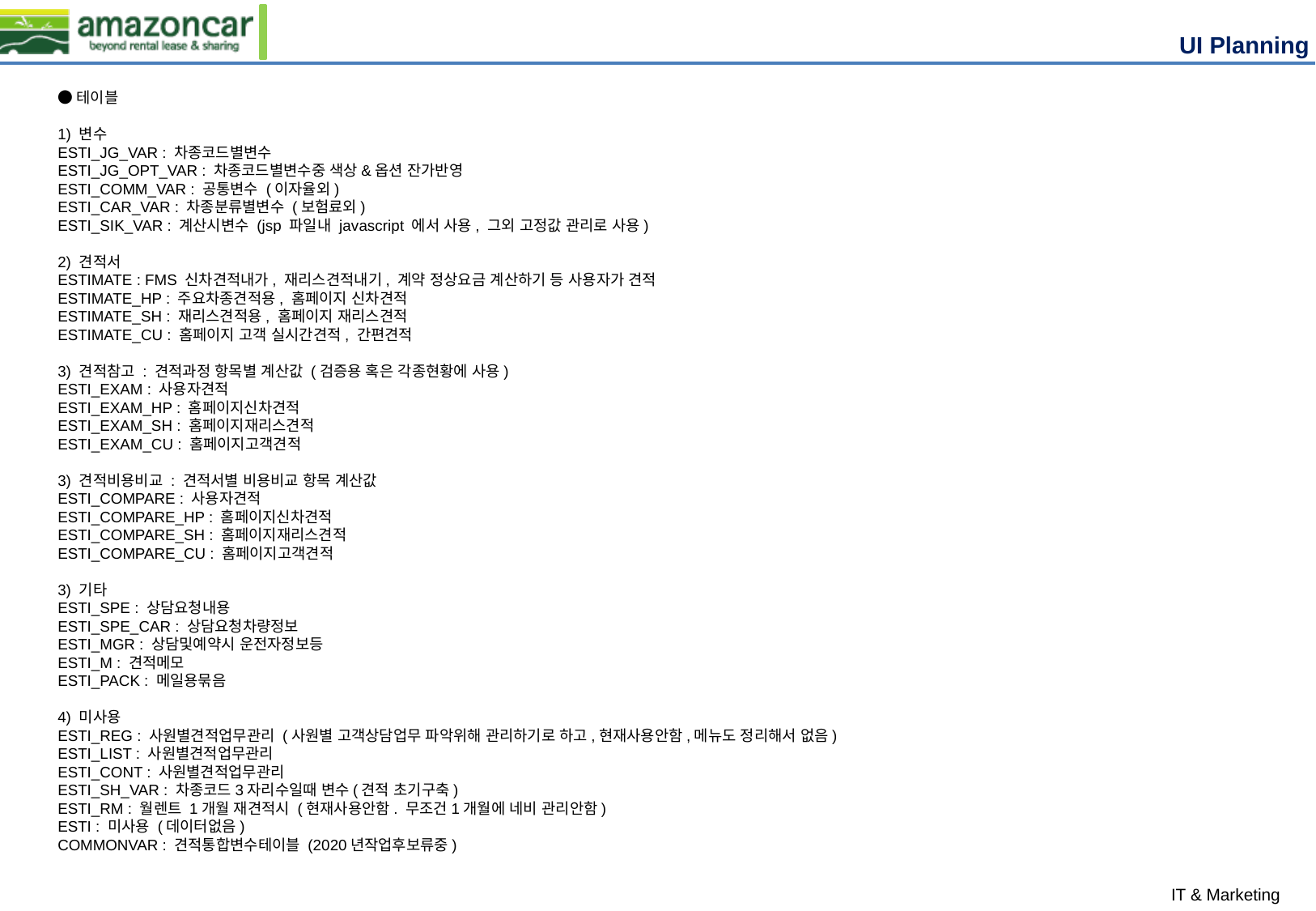

●테이블

1) 변수
ESTI_JG_VAR : 차종코드별변수
ESTI_JG_OPT_VAR : 차종코드별변수중 색상&옵션 잔가반영
ESTI_COMM_VAR : 공통변수 (이자율외)
ESTI_CAR_VAR : 차종분류별변수 (보험료외)
ESTI_SIK_VAR : 계산시변수 (jsp 파일내 javascript 에서 사용, 그외 고정값 관리로 사용)

2) 견적서
ESTIMATE : FMS 신차견적내가, 재리스견적내기, 계약 정상요금 계산하기 등 사용자가 견적
ESTIMATE_HP : 주요차종견적용, 홈페이지 신차견적
ESTIMATE_SH : 재리스견적용, 홈페이지 재리스견적
ESTIMATE_CU : 홈페이지 고객 실시간견적, 간편견적

3) 견적참고 : 견적과정 항목별 계산값 (검증용 혹은 각종현황에 사용)
ESTI_EXAM : 사용자견적
ESTI_EXAM_HP : 홈페이지신차견적
ESTI_EXAM_SH : 홈페이지재리스견적
ESTI_EXAM_CU : 홈페이지고객견적

3) 견적비용비교 : 견적서별 비용비교 항목 계산값
ESTI_COMPARE : 사용자견적
ESTI_COMPARE_HP : 홈페이지신차견적
ESTI_COMPARE_SH : 홈페이지재리스견적
ESTI_COMPARE_CU : 홈페이지고객견적

3) 기타
ESTI_SPE : 상담요청내용
ESTI_SPE_CAR : 상담요청차량정보
ESTI_MGR : 상담및예약시 운전자정보등
ESTI_M : 견적메모
ESTI_PACK : 메일용묶음

4) 미사용
ESTI_REG : 사원별견적업무관리 (사원별 고객상담업무 파악위해 관리하기로 하고,현재사용안함,메뉴도 정리해서 없음)
ESTI_LIST : 사원별견적업무관리
ESTI_CONT : 사원별견적업무관리
ESTI_SH_VAR : 차종코드3자리수일때 변수(견적 초기구축)
ESTI_RM : 월렌트 1개월 재견적시 (현재사용안함. 무조건1개월에 네비 관리안함)
ESTI : 미사용 (데이터없음)
COMMONVAR : 견적통합변수테이블 (2020년작업후보류중)